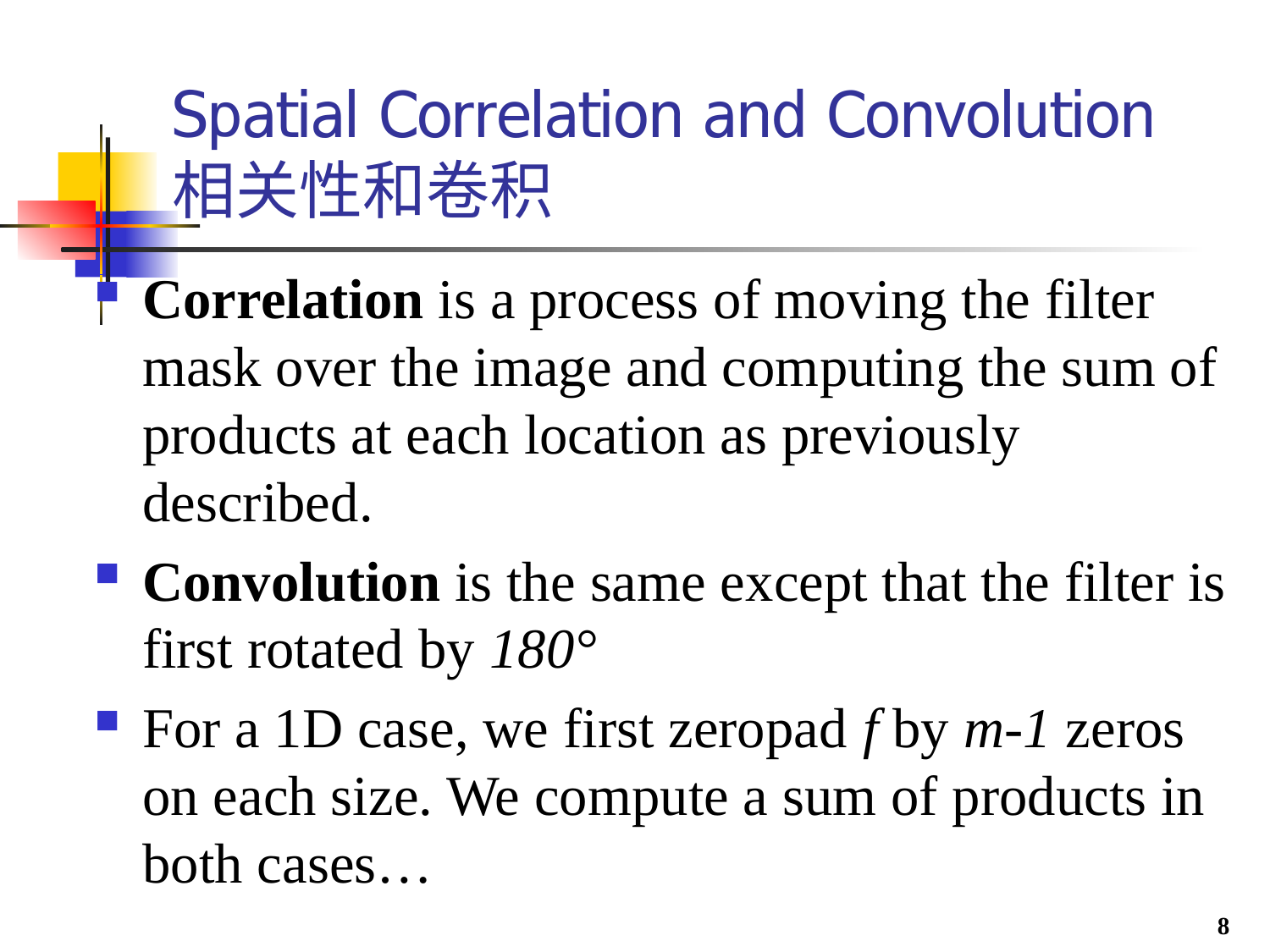

# Spatial Correlation and Convolution 相关性和卷积
Correlation is a process of moving the filter mask over the image and computing the sum of products at each location as previously described.
Convolution is the same except that the filter is first rotated by 180°
For a 1D case, we first zeropad f by m-1 zeros on each size. We compute a sum of products in both cases…
8